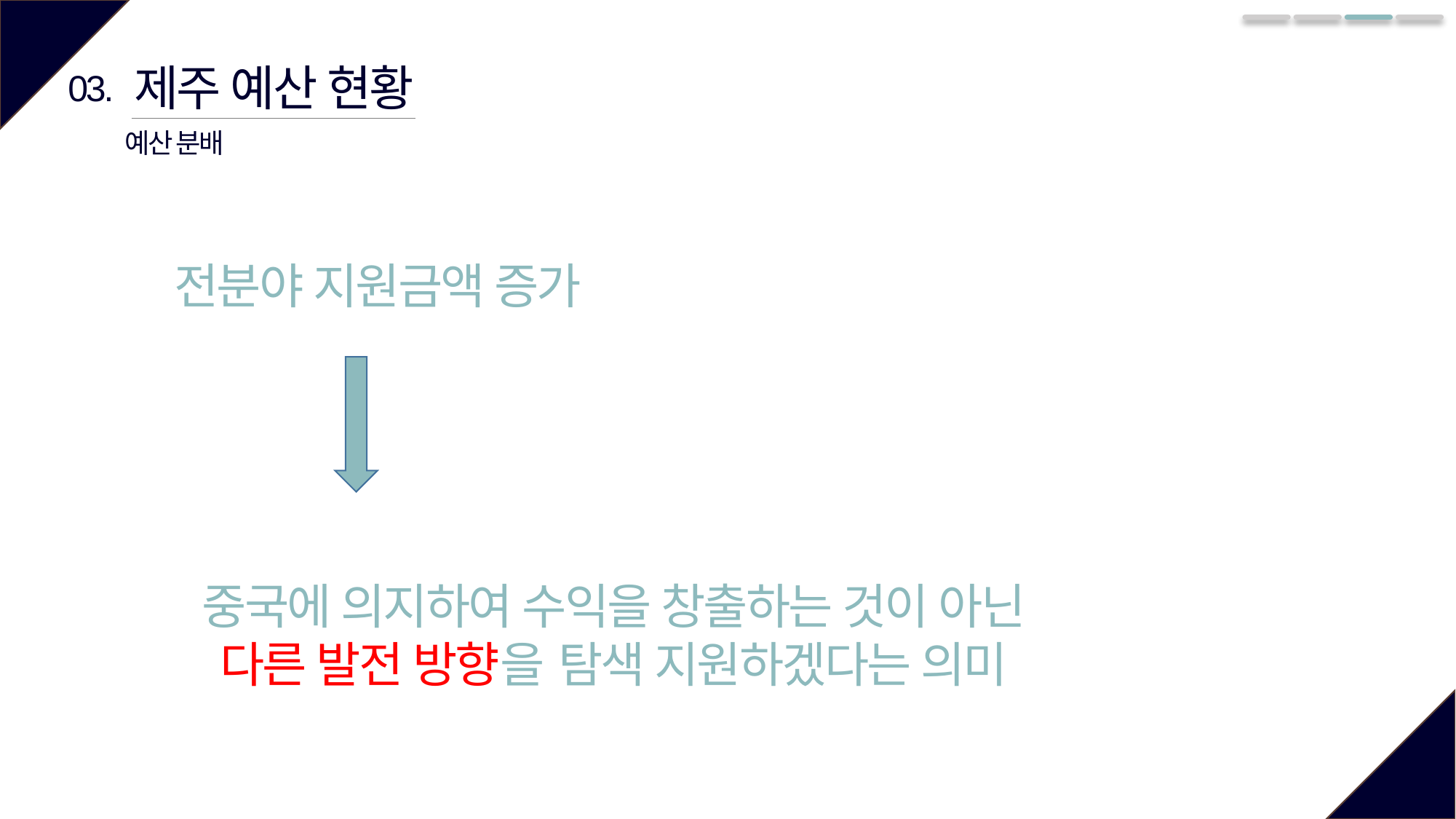

제주 예산 현황
03.
예산 분배
전분야 지원금액 증가

중국에 의지하여 수익을 창출하는 것이 아닌
다른 발전 방향을 탐색 지원하겠다는 의미